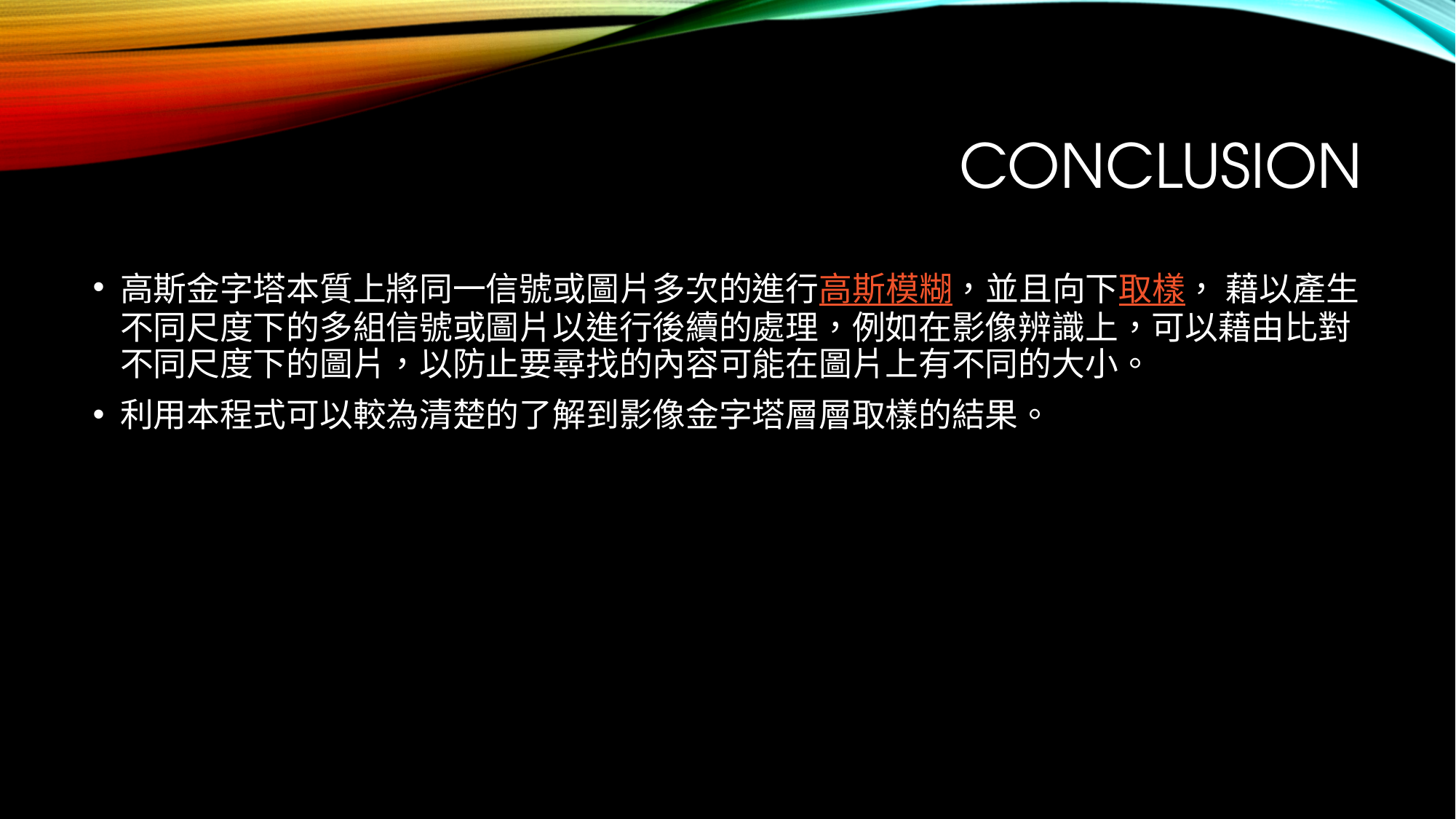

# Conclusion
高斯金字塔本質上將同一信號或圖片多次的進行高斯模糊，並且向下取樣， 藉以產生不同尺度下的多組信號或圖片以進行後續的處理，例如在影像辨識上，可以藉由比對不同尺度下的圖片，以防止要尋找的內容可能在圖片上有不同的大小。
利用本程式可以較為清楚的了解到影像金字塔層層取樣的結果。